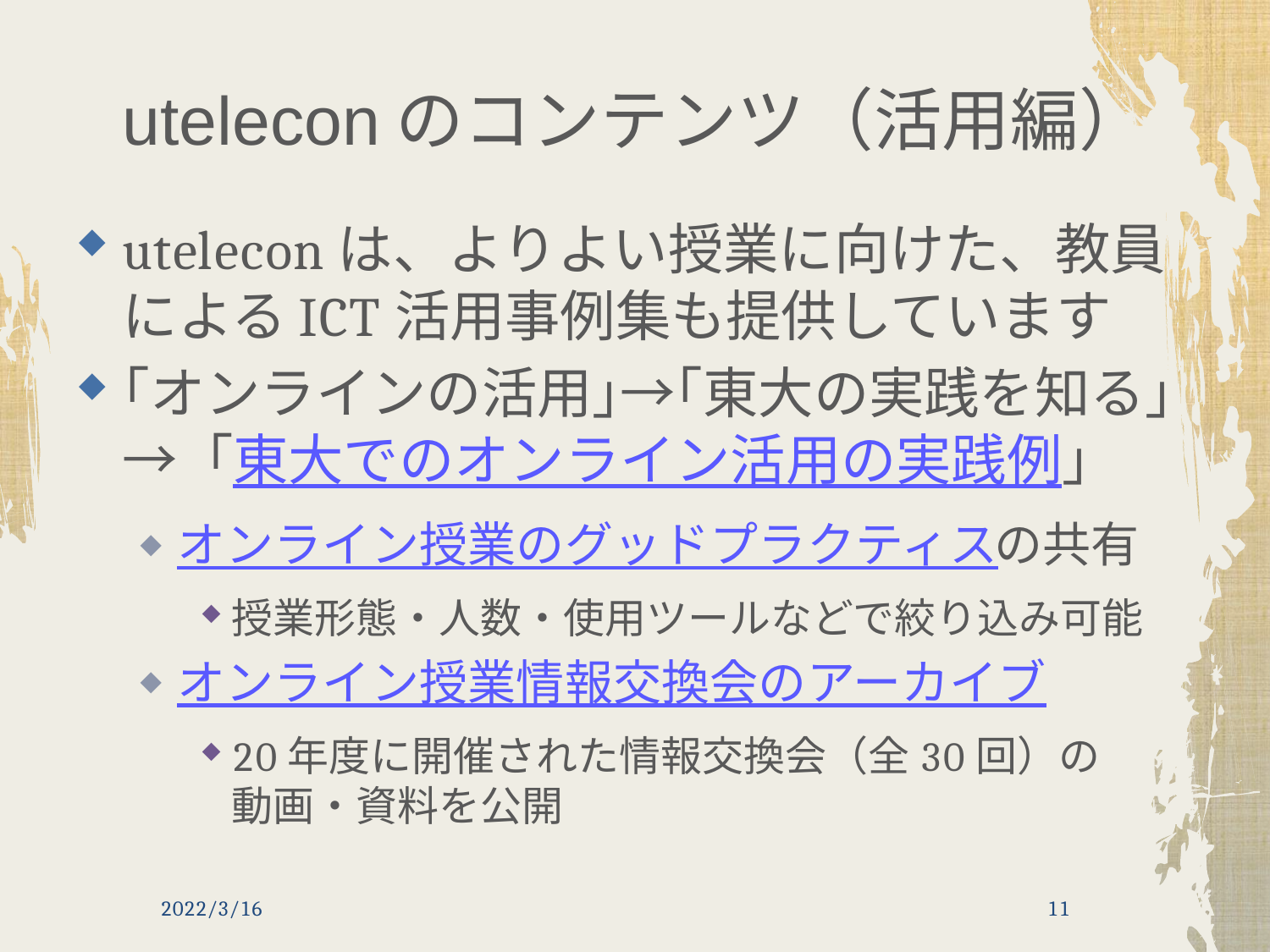

# uteleconのコンテンツ（活用編）
uteleconは、よりよい授業に向けた、教員によるICT活用事例集も提供しています
｢オンラインの活用｣→｢東大の実践を知る｣
→「東大でのオンライン活用の実践例」
オンライン授業のグッドプラクティスの共有
授業形態・人数・使用ツールなどで絞り込み可能
オンライン授業情報交換会のアーカイブ
20年度に開催された情報交換会（全30回）の
動画・資料を公開

2022/3/16
11